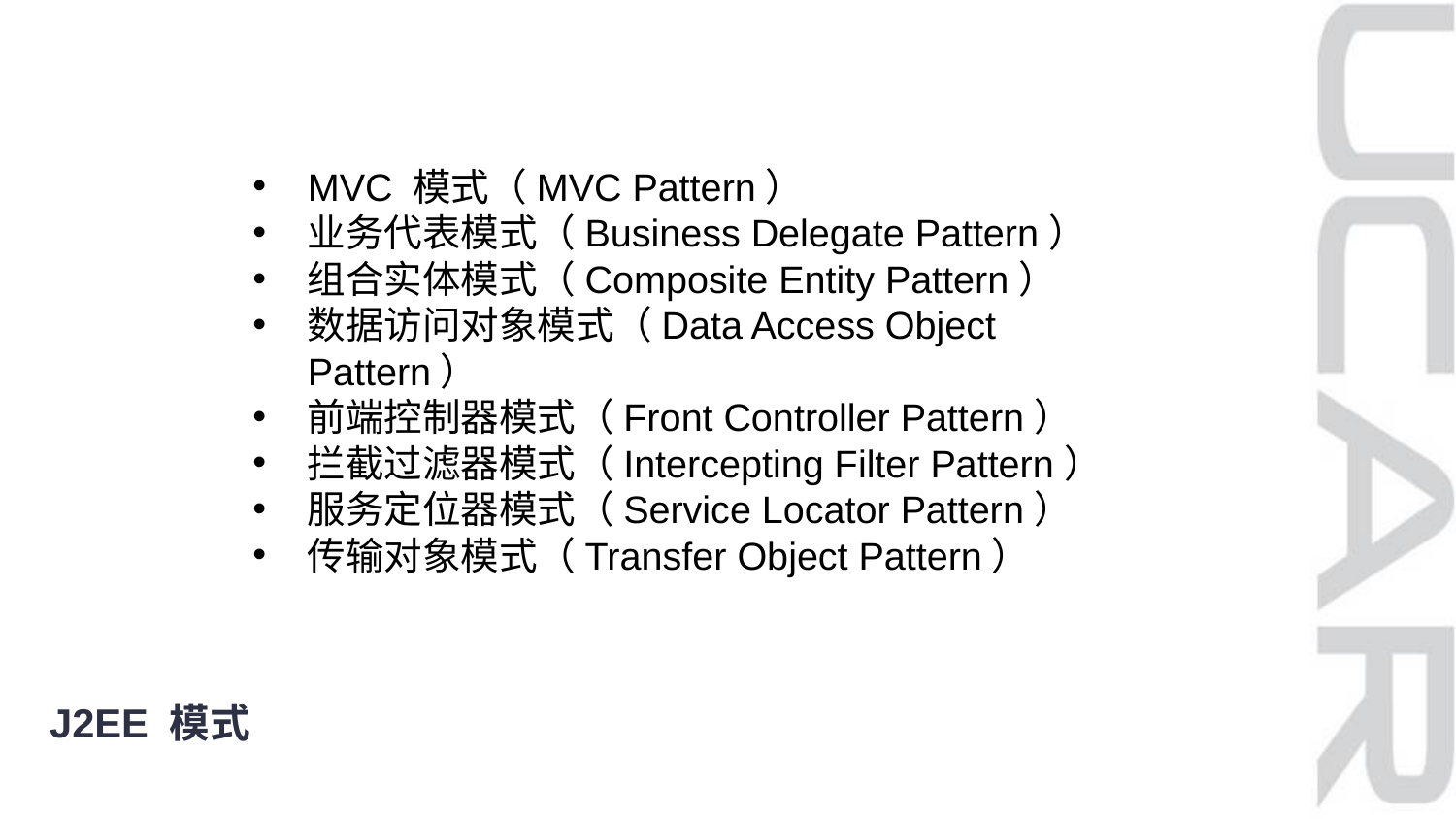

MVC 模式（MVC Pattern）
业务代表模式（Business Delegate Pattern）
组合实体模式（Composite Entity Pattern）
数据访问对象模式（Data Access Object Pattern）
前端控制器模式（Front Controller Pattern）
拦截过滤器模式（Intercepting Filter Pattern）
服务定位器模式（Service Locator Pattern）
传输对象模式（Transfer Object Pattern）
J2EE 模式